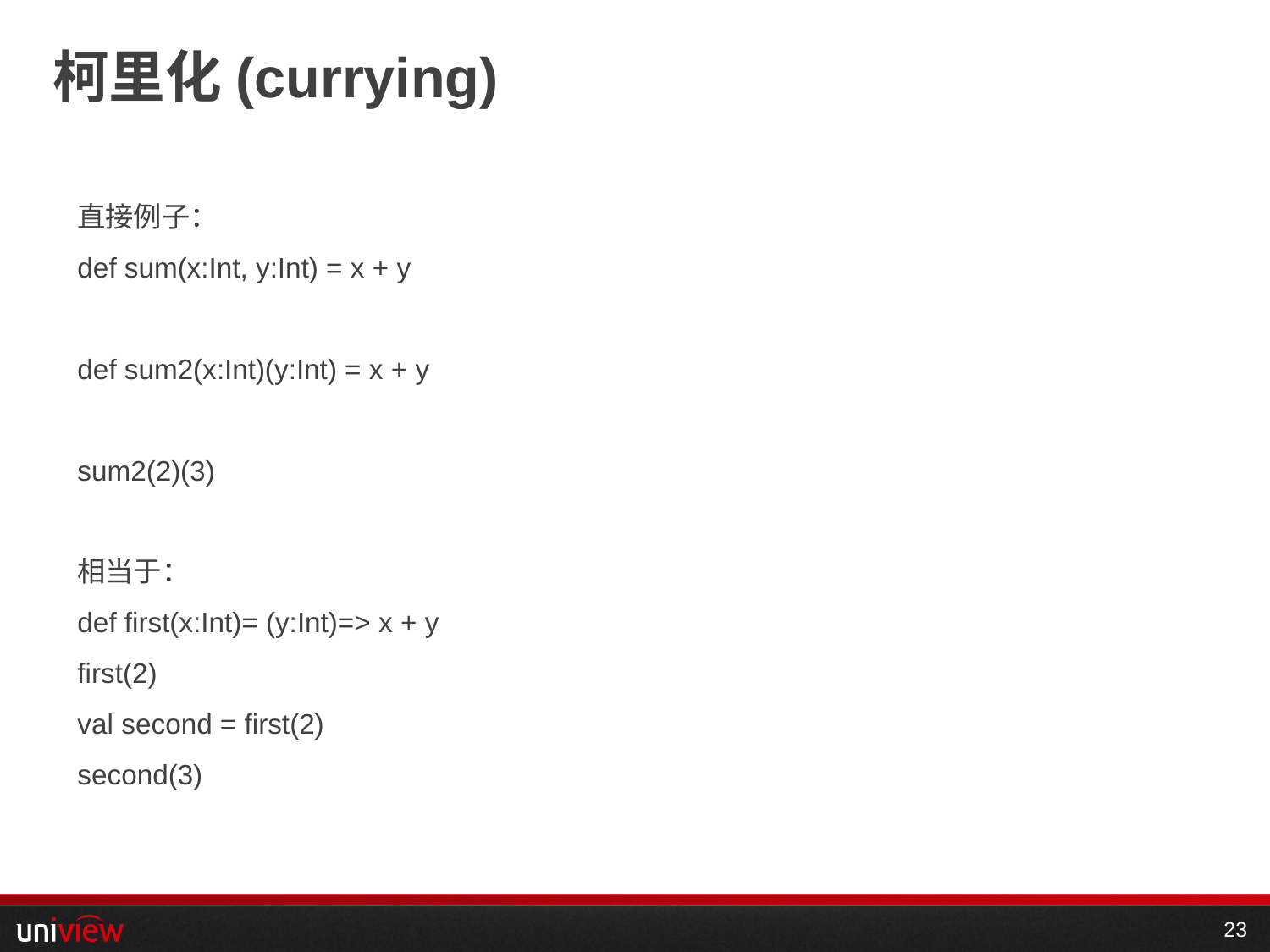

# 柯里化(currying)
直接例子：
def sum(x:Int, y:Int) = x + y

def sum2(x:Int)(y:Int) = x + y

sum2(2)(3)

相当于：
def first(x:Int)= (y:Int)=> x + y
first(2)
val second = first(2)
second(3)